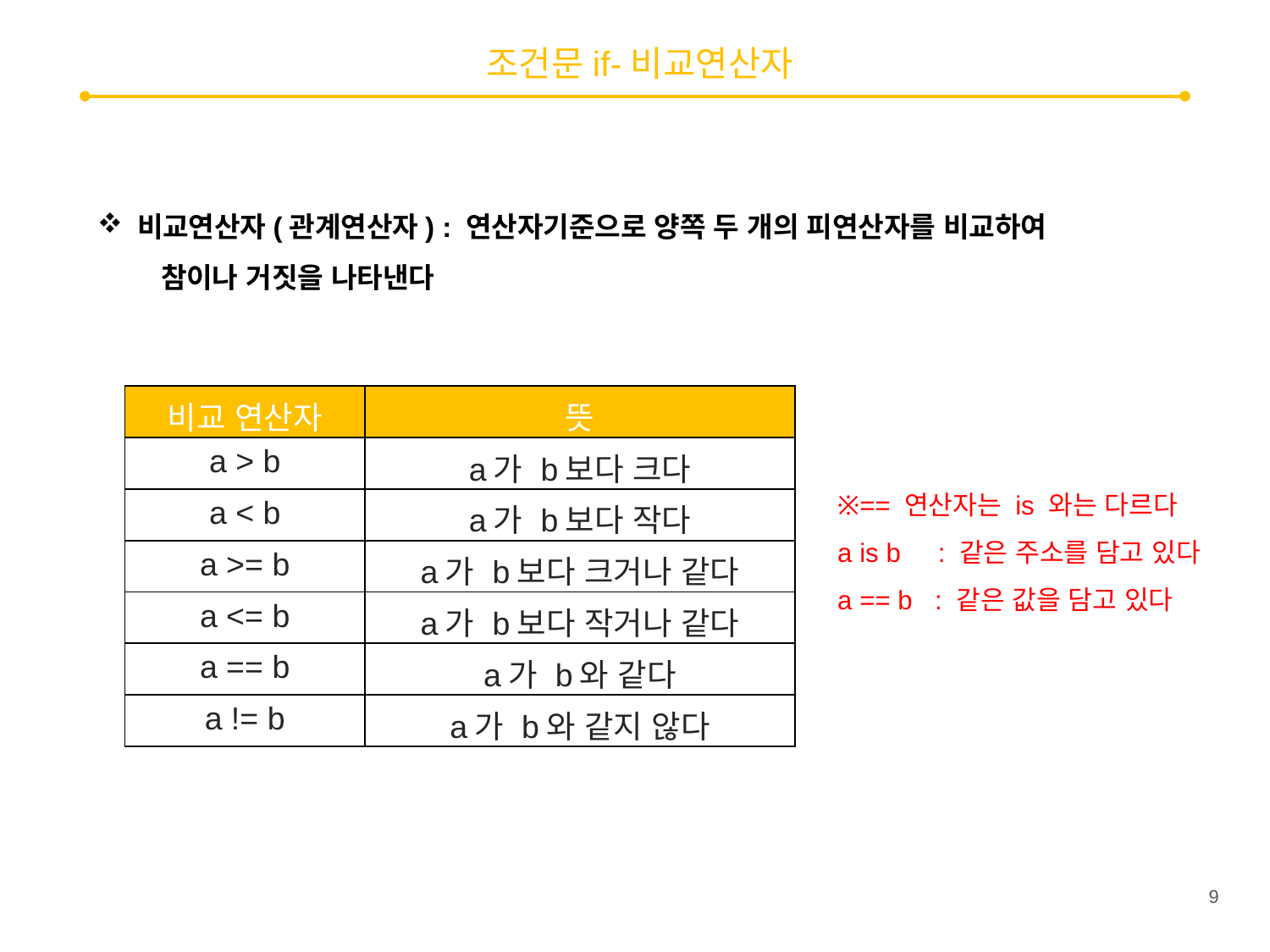

# 조건문if-비교연산자
비교연산자(관계연산자) : 연산자기준으로 양쪽 두 개의 피연산자를 비교하여
참이나 거짓을 나타낸다
| 비교 연산자 | 뜻 |
| --- | --- |
| a > b | a가 b보다 크다 |
| a < b | a가 b보다 작다 |
| a >= b | a가 b보다 크거나 같다 |
| a <= b | a가 b보다 작거나 같다 |
| a == b | a가 b와 같다 |
| a != b | a가 b와 같지 않다 |
※== 연산자는 is 와는 다르다
a is b     : 같은 주소를 담고 있다
a == b   : 같은 값을 담고 있다